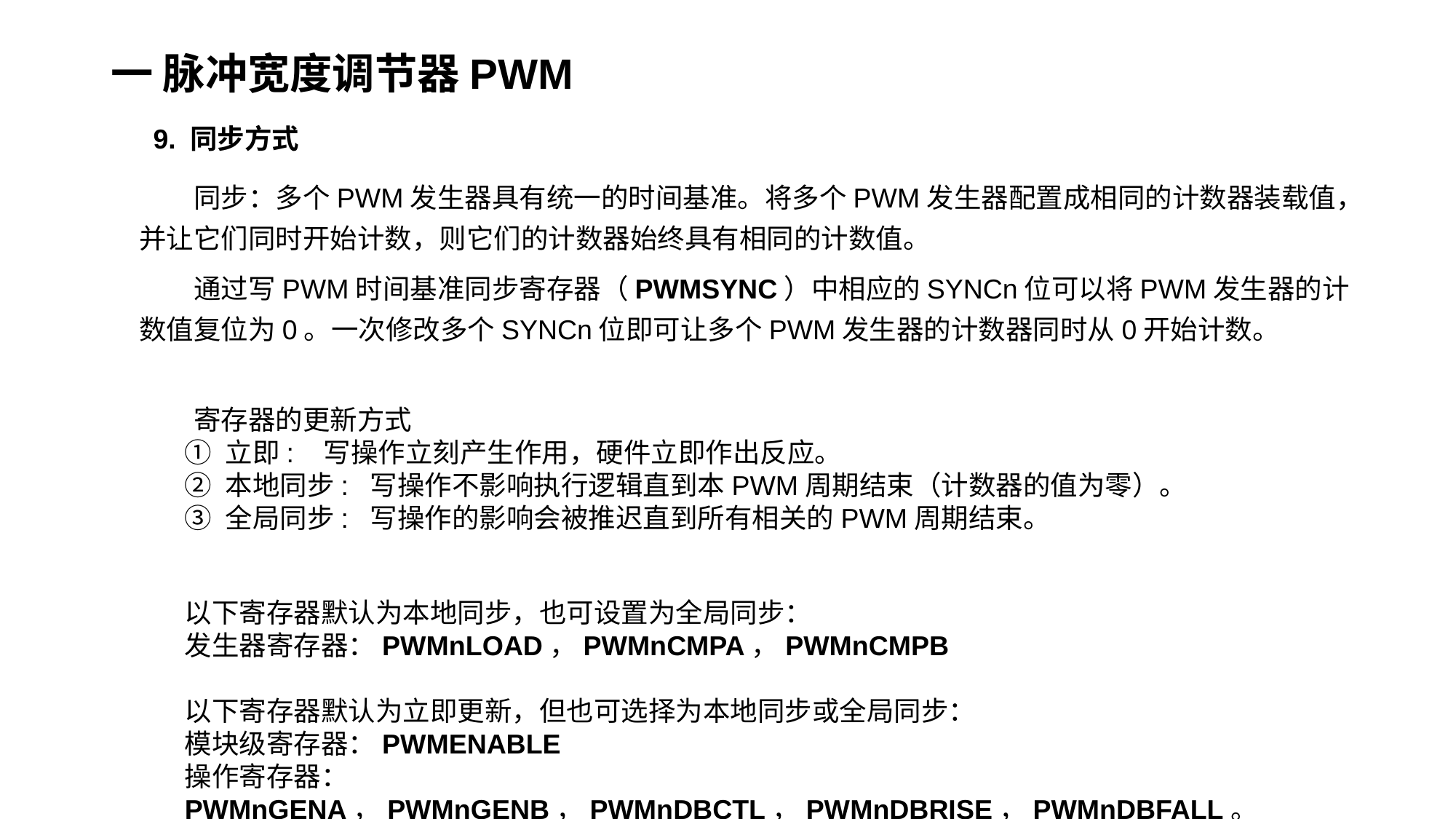

# 一 脉冲宽度调节器PWM
9. 同步方式
同步：多个PWM发生器具有统一的时间基准。将多个PWM发生器配置成相同的计数器装载值，并让它们同时开始计数，则它们的计数器始终具有相同的计数值。
通过写PWM时间基准同步寄存器（PWMSYNC）中相应的SYNCn位可以将PWM发生器的计数值复位为0。一次修改多个SYNCn位即可让多个PWM发生器的计数器同时从0开始计数。
寄存器的更新方式
立即:   写操作立刻产生作用，硬件立即作出反应。
本地同步:  写操作不影响执行逻辑直到本PWM周期结束（计数器的值为零）。
全局同步:  写操作的影响会被推迟直到所有相关的PWM周期结束。

以下寄存器默认为本地同步，也可设置为全局同步：
发生器寄存器：PWMnLOAD，PWMnCMPA，PWMnCMPB

以下寄存器默认为立即更新，但也可选择为本地同步或全局同步：
模块级寄存器：PWMENABLE
操作寄存器：PWMnGENA，PWMnGENB，PWMnDBCTL，PWMnDBRISE，PWMnDBFALL。